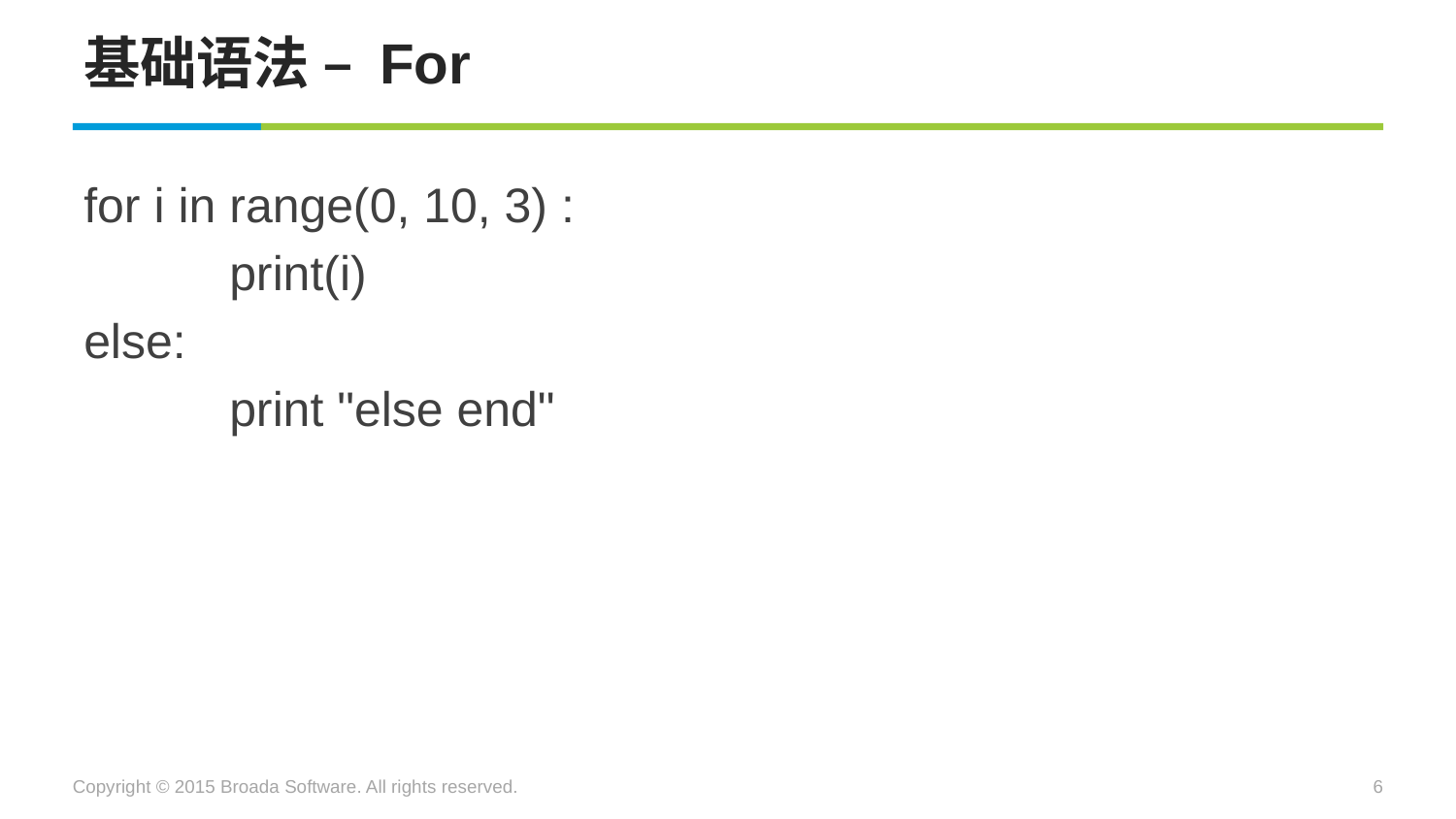

# 基础语法 – For
for i in range(0, 10, 3) :
	print(i)
else:
	print "else end"